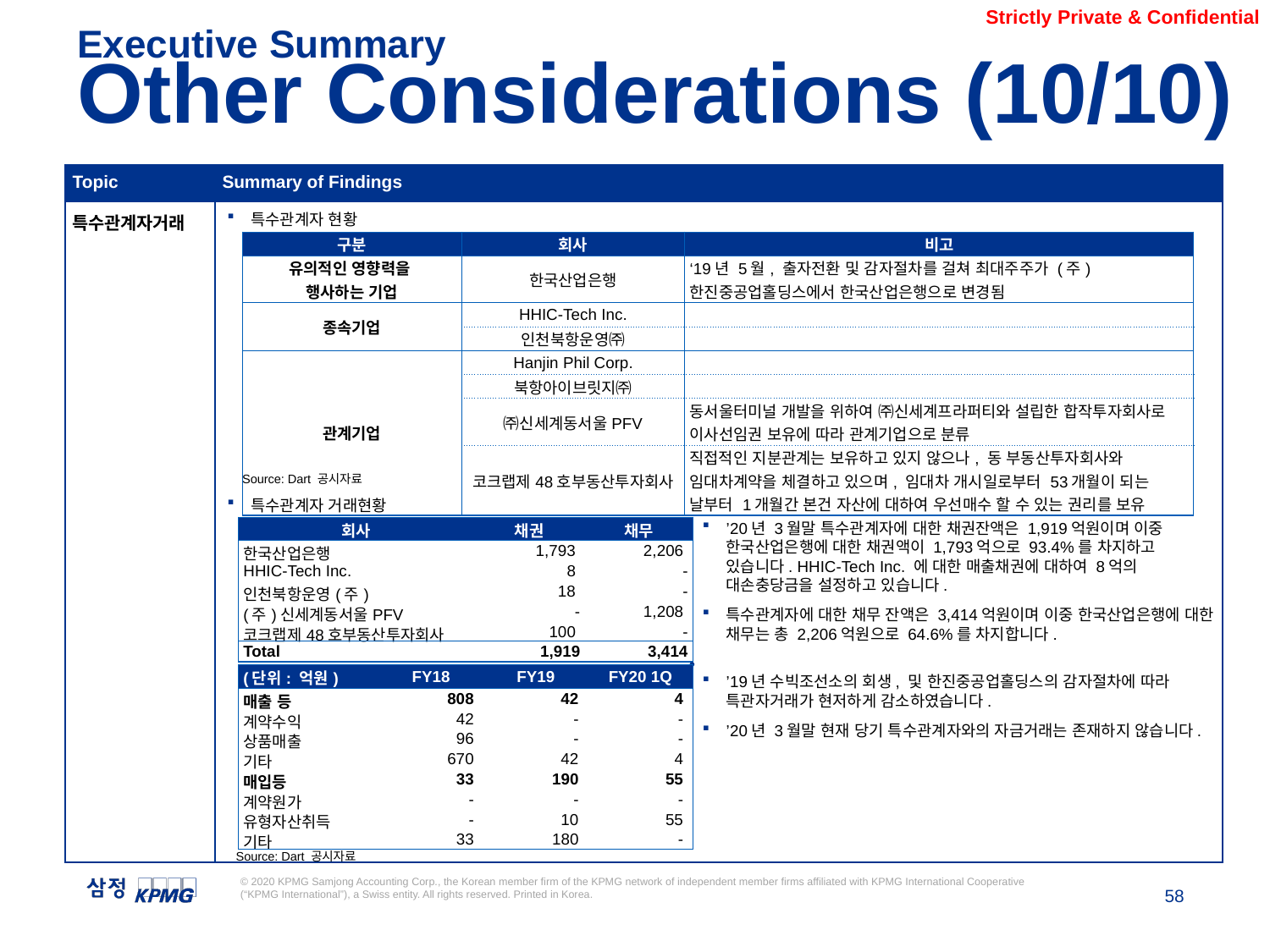

Executive Summary
Other Considerations (10/10)
| Topic | Summary of Findings |
| --- | --- |
| 특수관계자거래 | 특수관계자 현황 특수관계자 거래현황 |
| 구분 | 회사 | 비고 |
| --- | --- | --- |
| 유의적인 영향력을 행사하는 기업 | 한국산업은행 | ‘19년 5월, 출자전환 및 감자절차를 걸쳐 최대주주가 (주)한진중공업홀딩스에서 한국산업은행으로 변경됨 |
| 종속기업 | HHIC-Tech Inc. |  |
|  | 인천북항운영㈜ |  |
| 관계기업 | Hanjin Phil Corp. |  |
|  | 북항아이브릿지㈜ |  |
|  | ㈜신세계동서울PFV | 동서울터미널 개발을 위하여 ㈜신세계프라퍼티와 설립한 합작투자회사로 이사선임권 보유에 따라 관계기업으로 분류 |
|  | 코크랩제48호부동산투자회사 | 직접적인 지분관계는 보유하고 있지 않으나, 동 부동산투자회사와 임대차계약을 체결하고 있으며, 임대차 개시일로부터 53개월이 되는 날부터 1개월간 본건 자산에 대하여 우선매수 할 수 있는 권리를 보유 |
Source: Dart 공시자료
’20년 3월말 특수관계자에 대한 채권잔액은 1,919억원이며 이중 한국산업은행에 대한 채권액이 1,793억으로 93.4%를 차지하고 있습니다. HHIC-Tech Inc. 에 대한 매출채권에 대하여 8억의 대손충당금을 설정하고 있습니다.
특수관계자에 대한 채무 잔액은 3,414억원이며 이중 한국산업은행에 대한 채무는 총 2,206억원으로 64.6%를 차지합니다.

| 회사 | 채권 | 채무 |
| --- | --- | --- |
| 한국산업은행 | 1,793 | 2,206 |
| HHIC-Tech Inc. | 8 | - |
| 인천북항운영(주) | 18 | - |
| (주)신세계동서울PFV | - | 1,208 |
| 코크랩제48호부동산투자회사 | 100 | - |
| Total | 1,919 | 3,414 |
’19년 수빅조선소의 회생, 및 한진중공업홀딩스의 감자절차에 따라 특관자거래가 현저하게 감소하였습니다.
’20년 3월말 현재 당기 특수관계자와의 자금거래는 존재하지 않습니다.

| (단위: 억원) | FY18 | FY19 | FY20 1Q |
| --- | --- | --- | --- |
| 매출 등 | 808 | 42 | 4 |
| 계약수익 | 42 | - | - |
| 상품매출 | 96 | - | - |
| 기타 | 670 | 42 | 4 |
| 매입등 | 33 | 190 | 55 |
| 계약원가 | - | - | - |
| 유형자산취득 | - | 10 | 55 |
| 기타 | 33 | 180 | - |
Source: Dart 공시자료